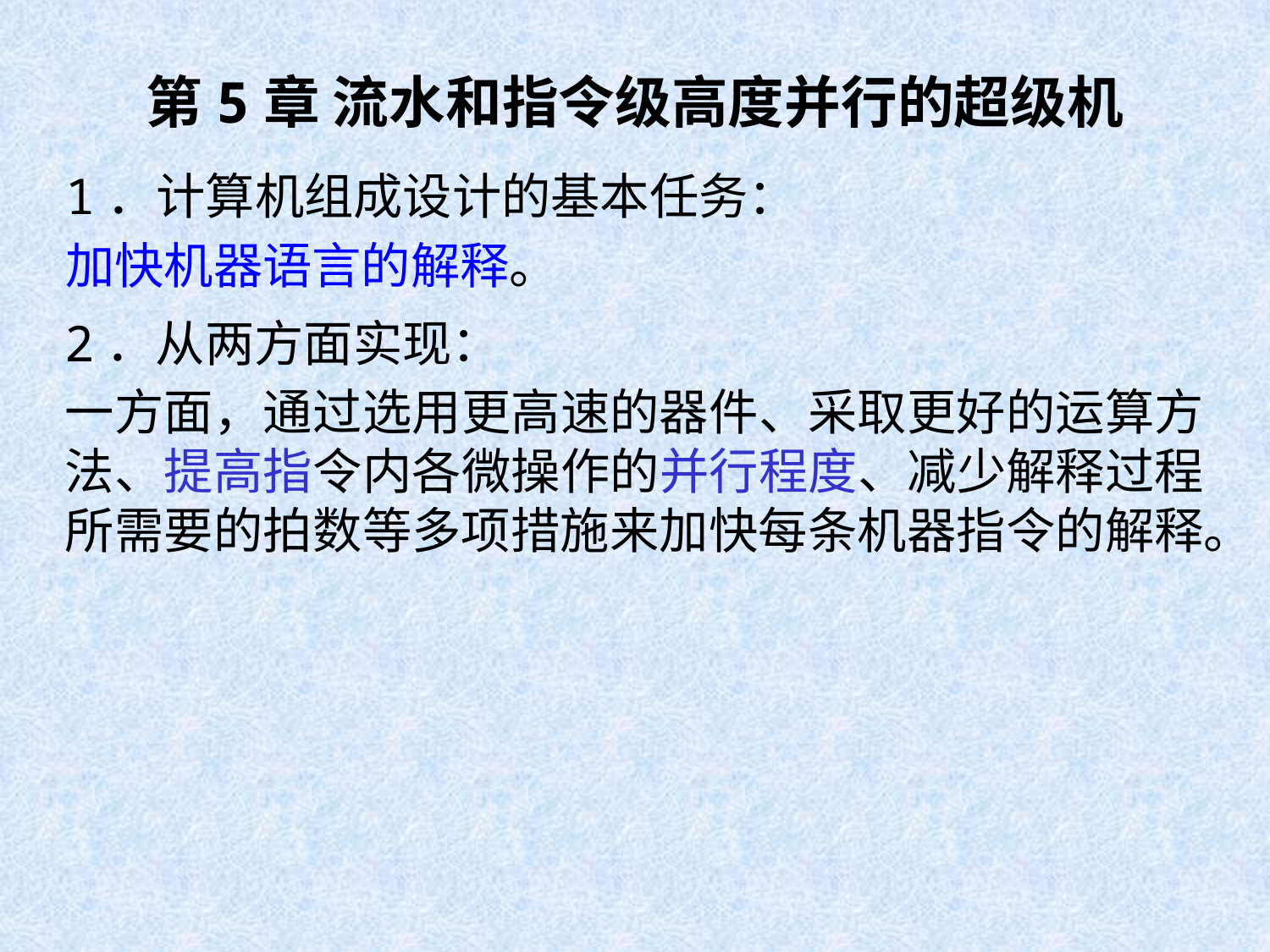

# 第5章 流水和指令级高度并行的超级机
1．计算机组成设计的基本任务：
加快机器语言的解释。
2．从两方面实现：
一方面，通过选用更高速的器件、采取更好的运算方法、提高指令内各微操作的并行程度、减少解释过程所需要的拍数等多项措施来加快每条机器指令的解释。